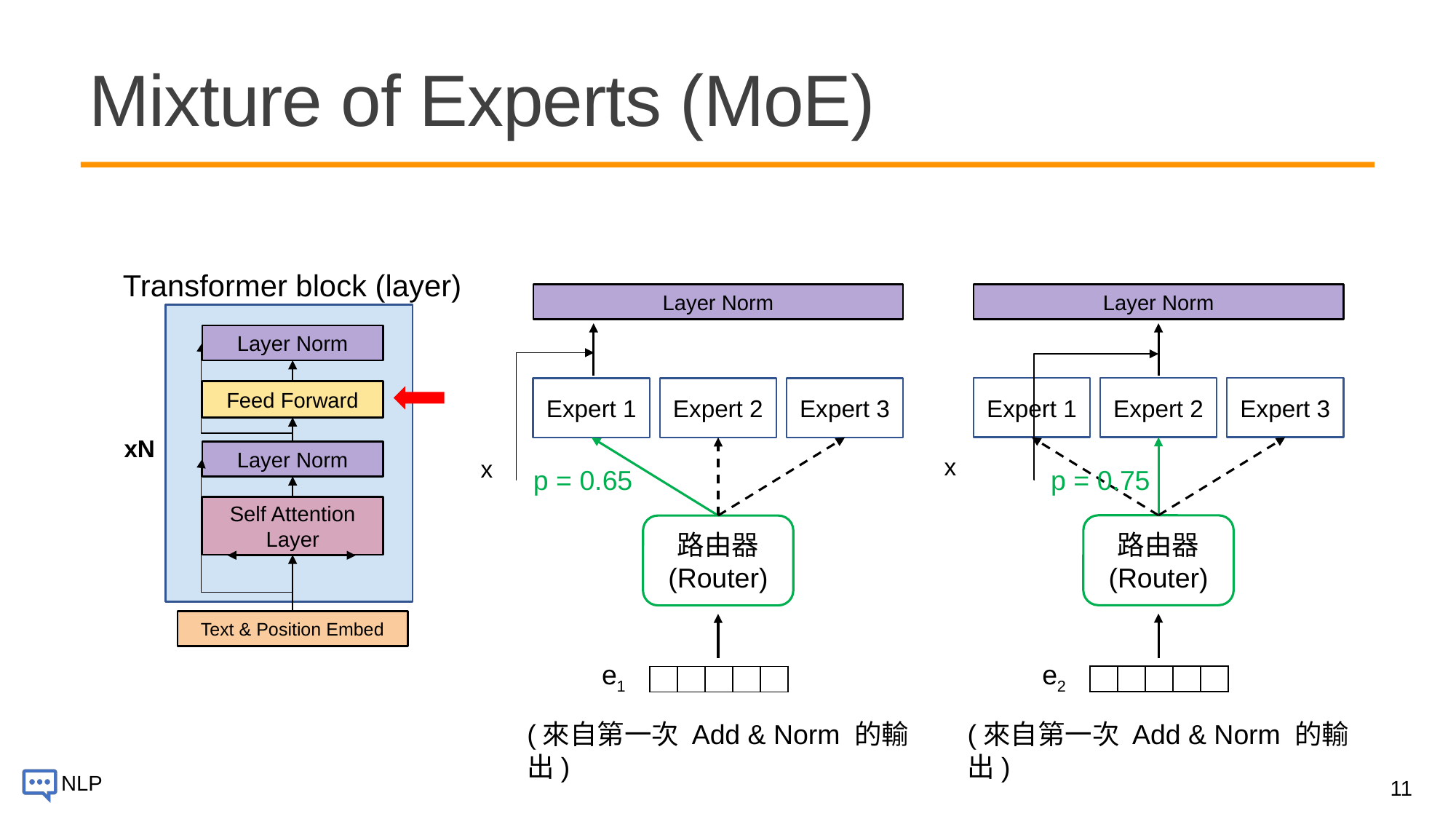

# Mixture of Experts (MoE)
Transformer block (layer)
Layer Norm
Layer Norm

Layer Norm
Feed Forward

xN
Layer Norm
Self Attention
Layer

Text & Position Embed

Expert 1
Expert 2
Expert 3
Expert 1
Expert 2
Expert 3

x
x
p = 0.65
p = 0.75
路由器
(Router)
路由器
(Router)
e2
e1
|  |  |  |  |  |
| --- | --- | --- | --- | --- |
|  |  |  |  |  |
| --- | --- | --- | --- | --- |
(來自第一次 Add & Norm 的輸出)
(來自第一次 Add & Norm 的輸出)
11